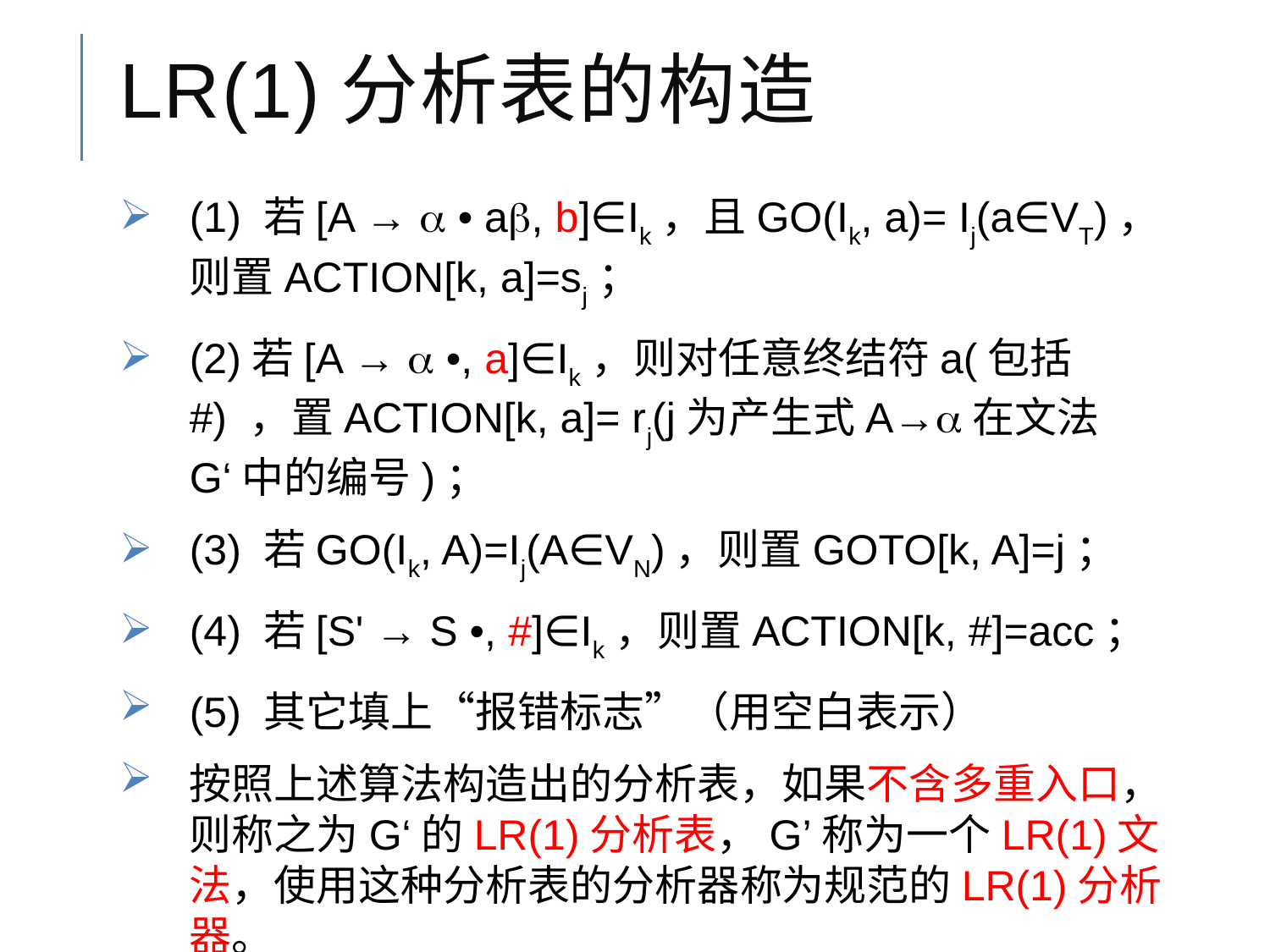

# LR(1)分析表的构造
(1) 若[A → α • aβ, b]∈Ik，且GO(Ik, a)= Ij(a∈VT)，则置ACTION[k, a]=sj；
(2)若[A → α •, a]∈Ik，则对任意终结符a(包括#) ，置ACTION[k, a]= rj(j为产生式A→α在文法G‘中的编号)；
(3) 若GO(Ik, A)=Ij(A∈VN)，则置GOTO[k, A]=j；
(4) 若[S' → S •, #]∈Ik，则置ACTION[k, #]=acc；
(5) 其它填上“报错标志”（用空白表示）
按照上述算法构造出的分析表，如果不含多重入口，则称之为G‘的LR(1)分析表，G’称为一个LR(1)文法，使用这种分析表的分析器称为规范的LR(1)分析器。
74